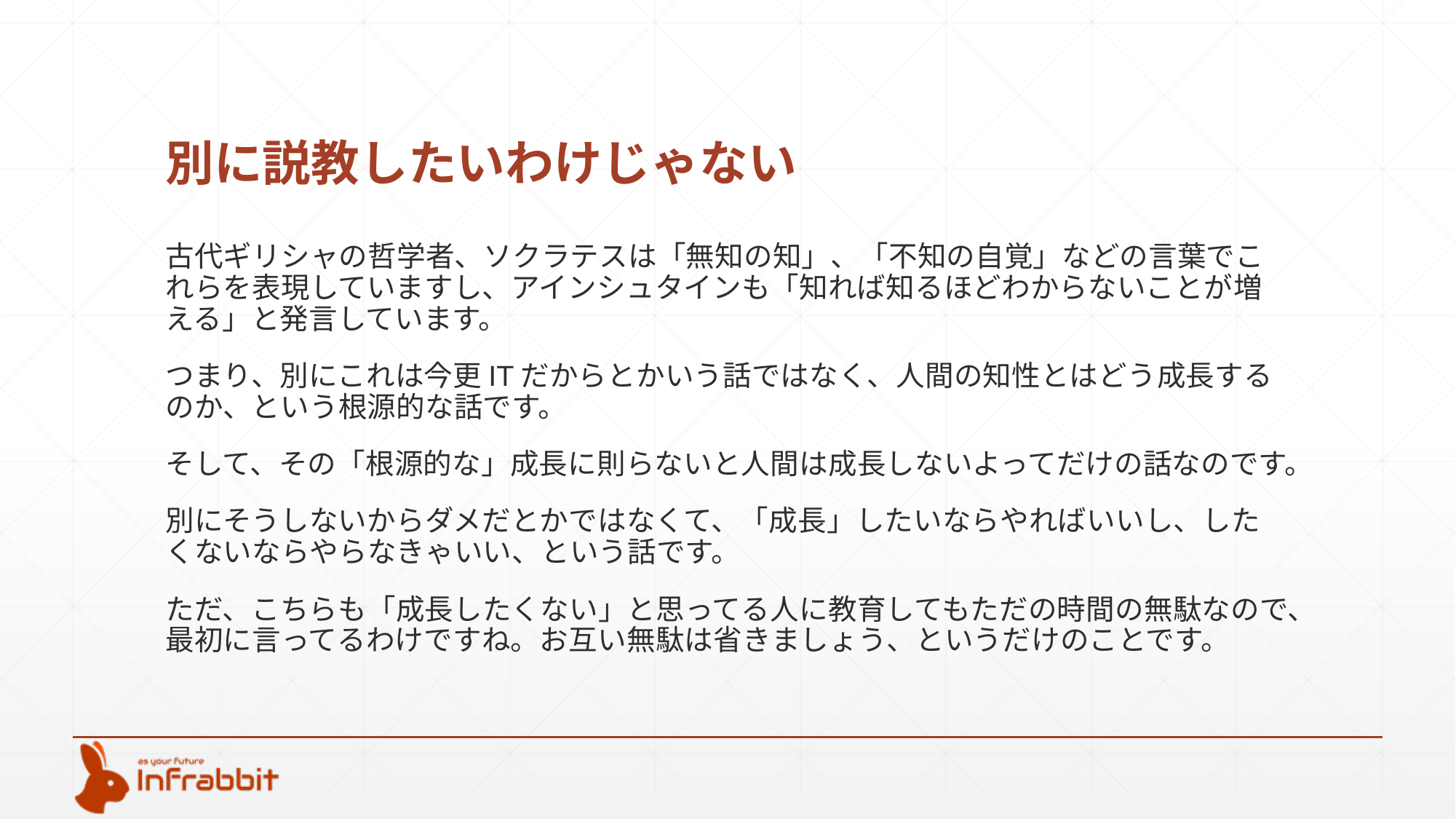

# 別に説教したいわけじゃない
古代ギリシャの哲学者、ソクラテスは「無知の知」、「不知の自覚」などの言葉でこれらを表現していますし、アインシュタインも「知れば知るほどわからないことが増える」と発言しています。
つまり、別にこれは今更ITだからとかいう話ではなく、人間の知性とはどう成長するのか、という根源的な話です。
そして、その「根源的な」成長に則らないと人間は成長しないよってだけの話なのです。
別にそうしないからダメだとかではなくて、「成長」したいならやればいいし、したくないならやらなきゃいい、という話です。
ただ、こちらも「成長したくない」と思ってる人に教育してもただの時間の無駄なので、最初に言ってるわけですね。お互い無駄は省きましょう、というだけのことです。